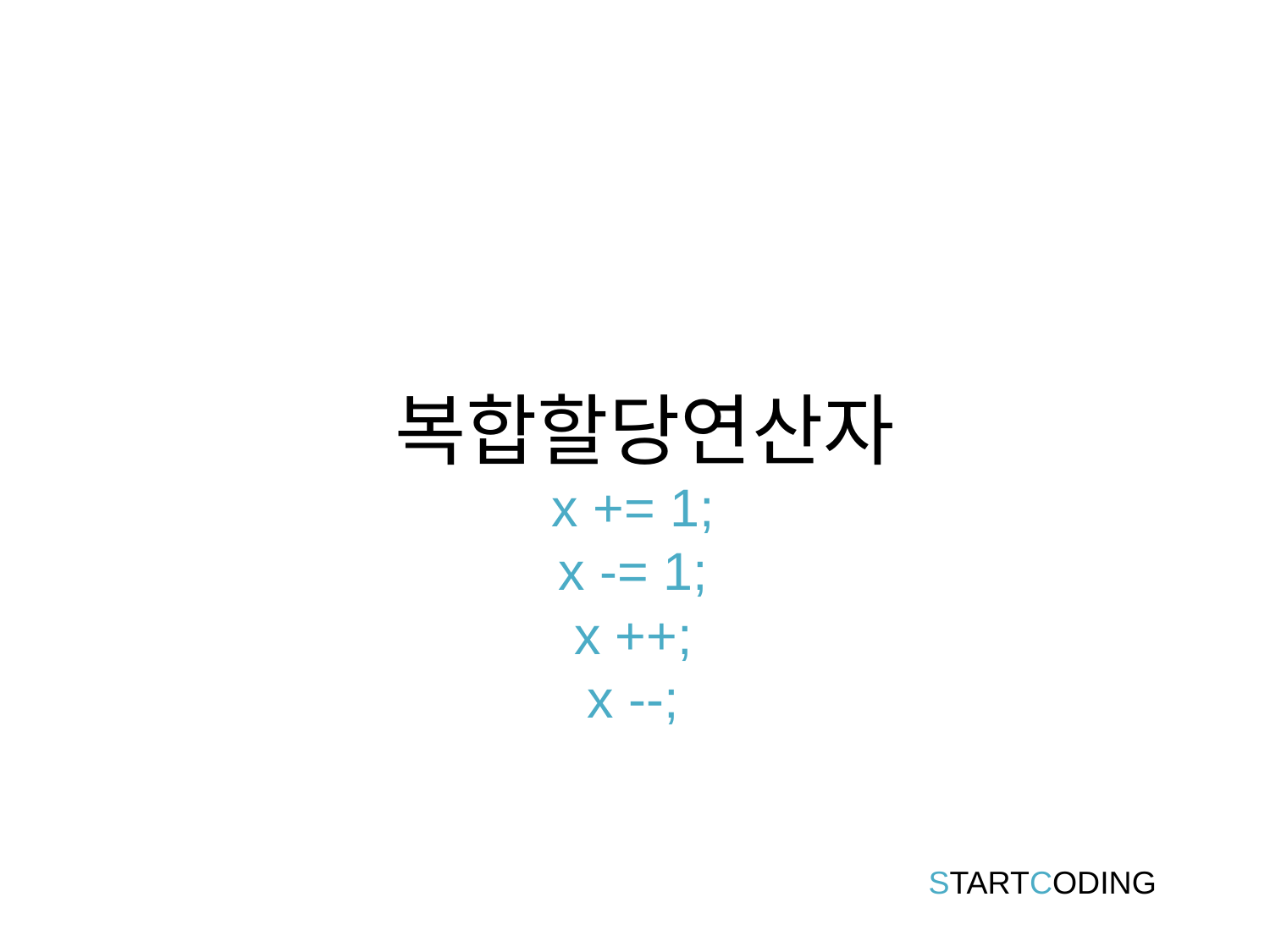

# 복합할당연산자
x += 1;
x -= 1;
x ++;
x --;
STARTCODING